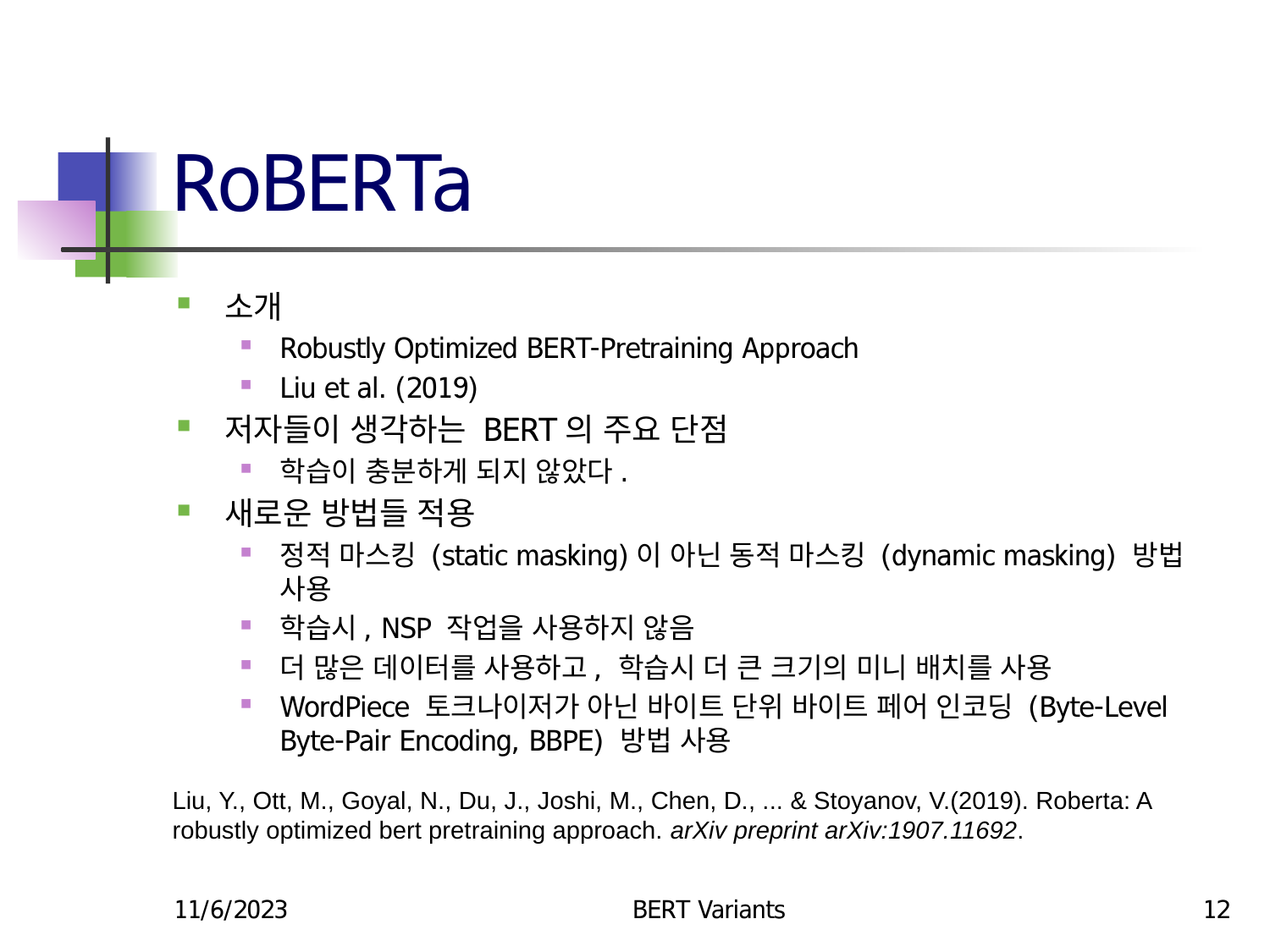

# RoBERTa
소개
Robustly Optimized BERT-Pretraining Approach
Liu et al. (2019)
저자들이 생각하는 BERT의 주요 단점
학습이 충분하게 되지 않았다.
새로운 방법들 적용
정적 마스킹 (static masking)이 아닌 동적 마스킹 (dynamic masking) 방법 사용
학습시, NSP 작업을 사용하지 않음
더 많은 데이터를 사용하고, 학습시 더 큰 크기의 미니 배치를 사용
WordPiece 토크나이저가 아닌 바이트 단위 바이트 페어 인코딩 (Byte-Level Byte-Pair Encoding, BBPE) 방법 사용
Liu, Y., Ott, M., Goyal, N., Du, J., Joshi, M., Chen, D., ... & Stoyanov, V.(2019). Roberta: A robustly optimized bert pretraining approach. arXiv preprint arXiv:1907.11692.
11/6/2023
BERT Variants
12